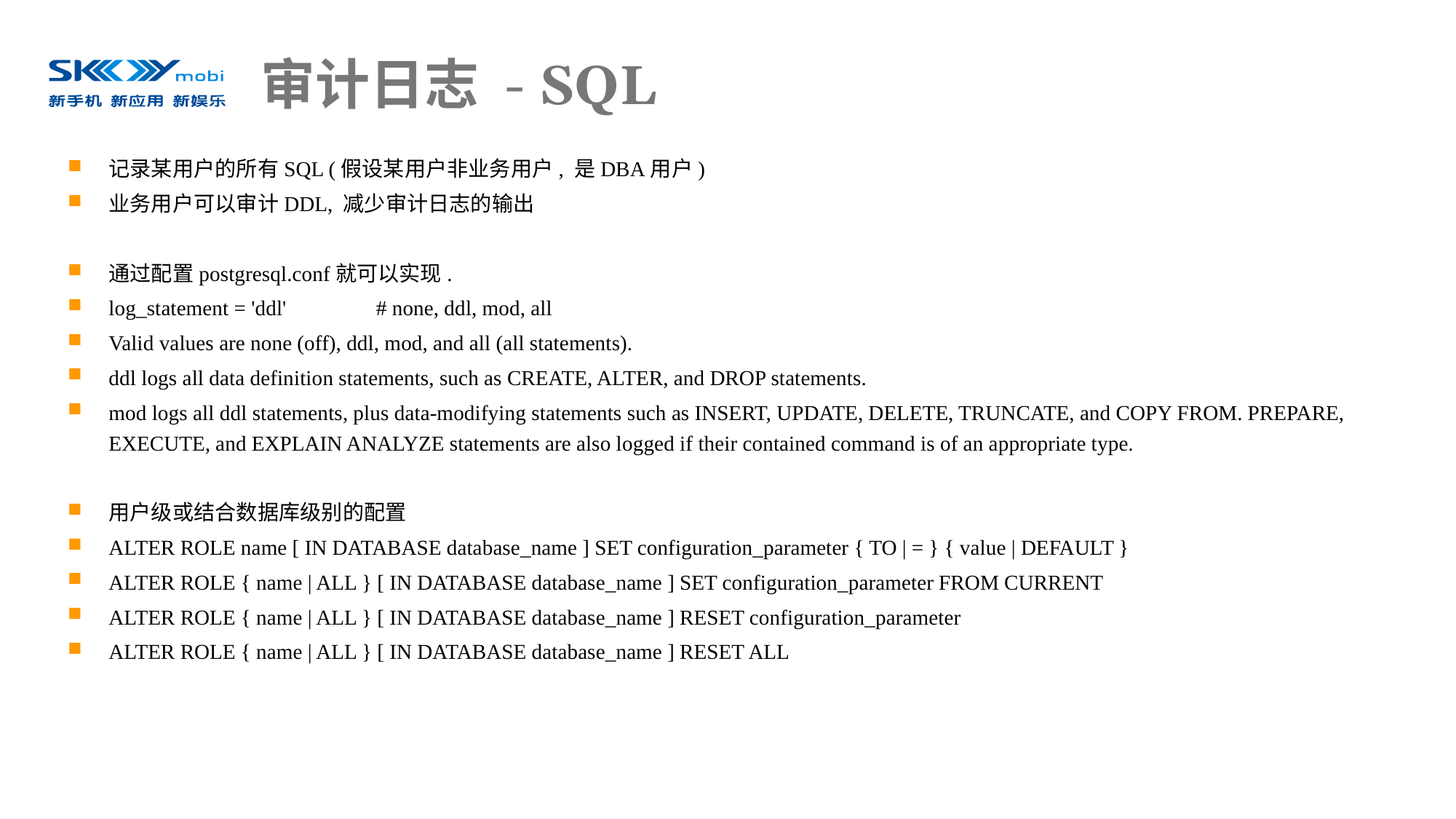

# 审计日志 - SQL
记录某用户的所有SQL (假设某用户非业务用户, 是DBA用户)
业务用户可以审计DDL, 减少审计日志的输出

通过配置postgresql.conf就可以实现.
log_statement = 'ddl'                 # none, ddl, mod, all
Valid values are none (off), ddl, mod, and all (all statements).
ddl logs all data definition statements, such as CREATE, ALTER, and DROP statements.
mod logs all ddl statements, plus data-modifying statements such as INSERT, UPDATE, DELETE, TRUNCATE, and COPY FROM. PREPARE, EXECUTE, and EXPLAIN ANALYZE statements are also logged if their contained command is of an appropriate type.

用户级或结合数据库级别的配置
ALTER ROLE name [ IN DATABASE database_name ] SET configuration_parameter { TO | = } { value | DEFAULT }
ALTER ROLE { name | ALL } [ IN DATABASE database_name ] SET configuration_parameter FROM CURRENT
ALTER ROLE { name | ALL } [ IN DATABASE database_name ] RESET configuration_parameter
ALTER ROLE { name | ALL } [ IN DATABASE database_name ] RESET ALL